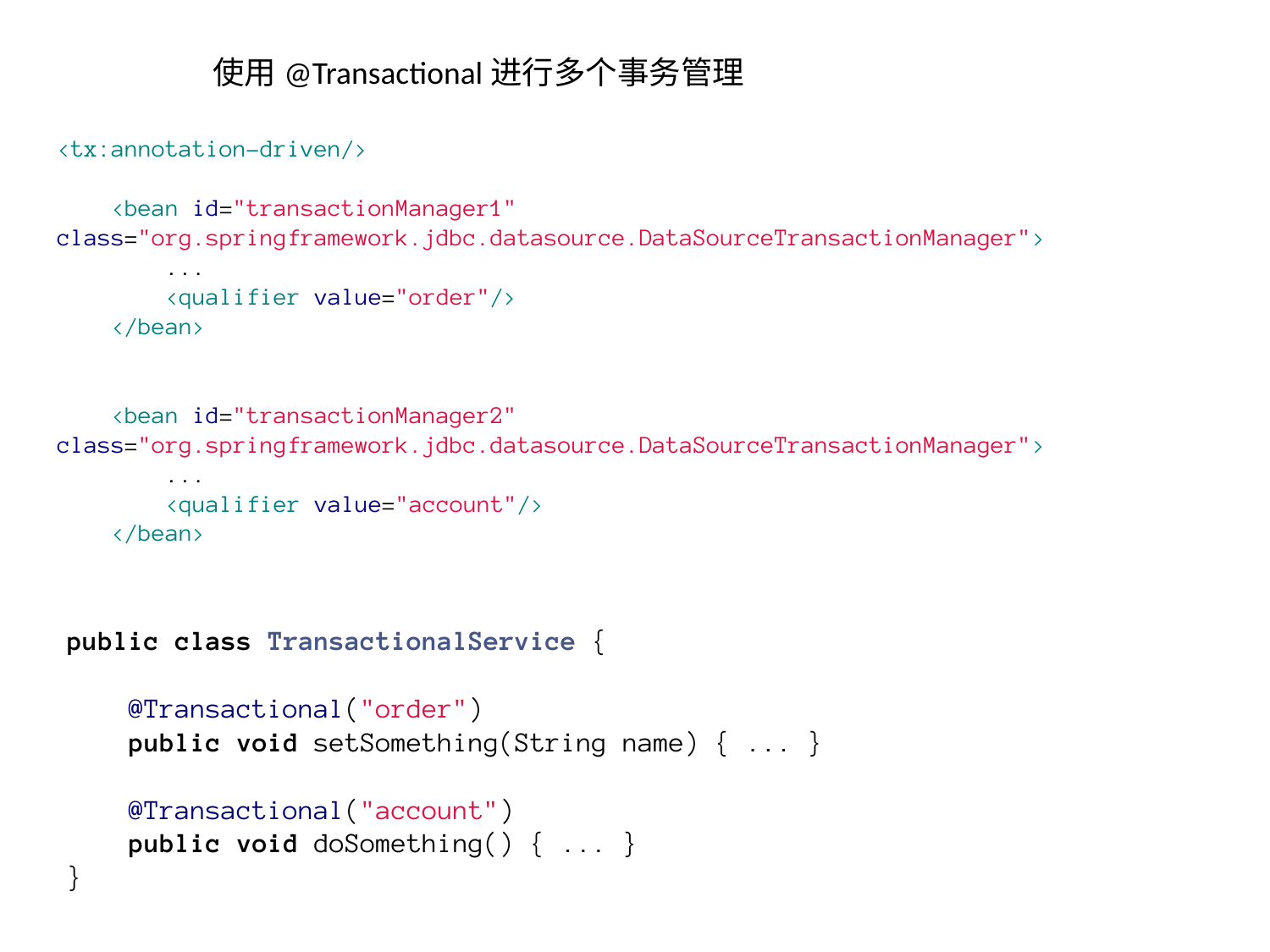

使用@Transactional进行多个事务管理
<tx:annotation-driven/>

    <bean id="transactionManager1" class="org.springframework.jdbc.datasource.DataSourceTransactionManager">
        ...
        <qualifier value="order"/>
    </bean>

    <bean id="transactionManager2" class="org.springframework.jdbc.datasource.DataSourceTransactionManager">
        ...
        <qualifier value="account"/>
    </bean>
public class TransactionalService {

    @Transactional("order")
    public void setSomething(String name) { ... }

    @Transactional("account")
    public void doSomething() { ... }
}